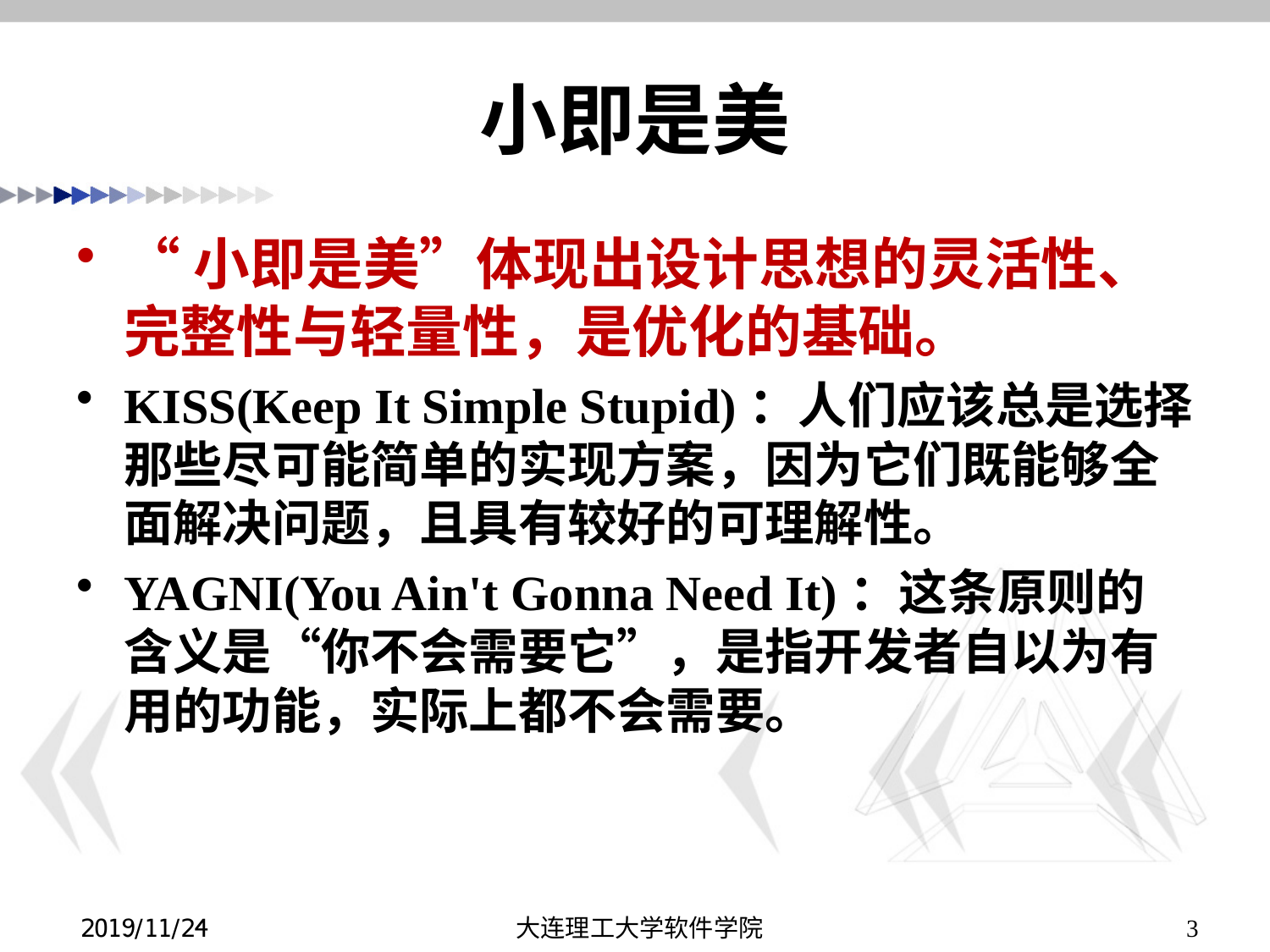

# 小即是美
“小即是美”体现出设计思想的灵活性、完整性与轻量性，是优化的基础。
KISS(Keep It Simple Stupid)：人们应该总是选择那些尽可能简单的实现方案，因为它们既能够全面解决问题，且具有较好的可理解性。
YAGNI(You Ain't Gonna Need It)：这条原则的含义是“你不会需要它”，是指开发者自以为有用的功能，实际上都不会需要。
2019/11/24
大连理工大学软件学院
3